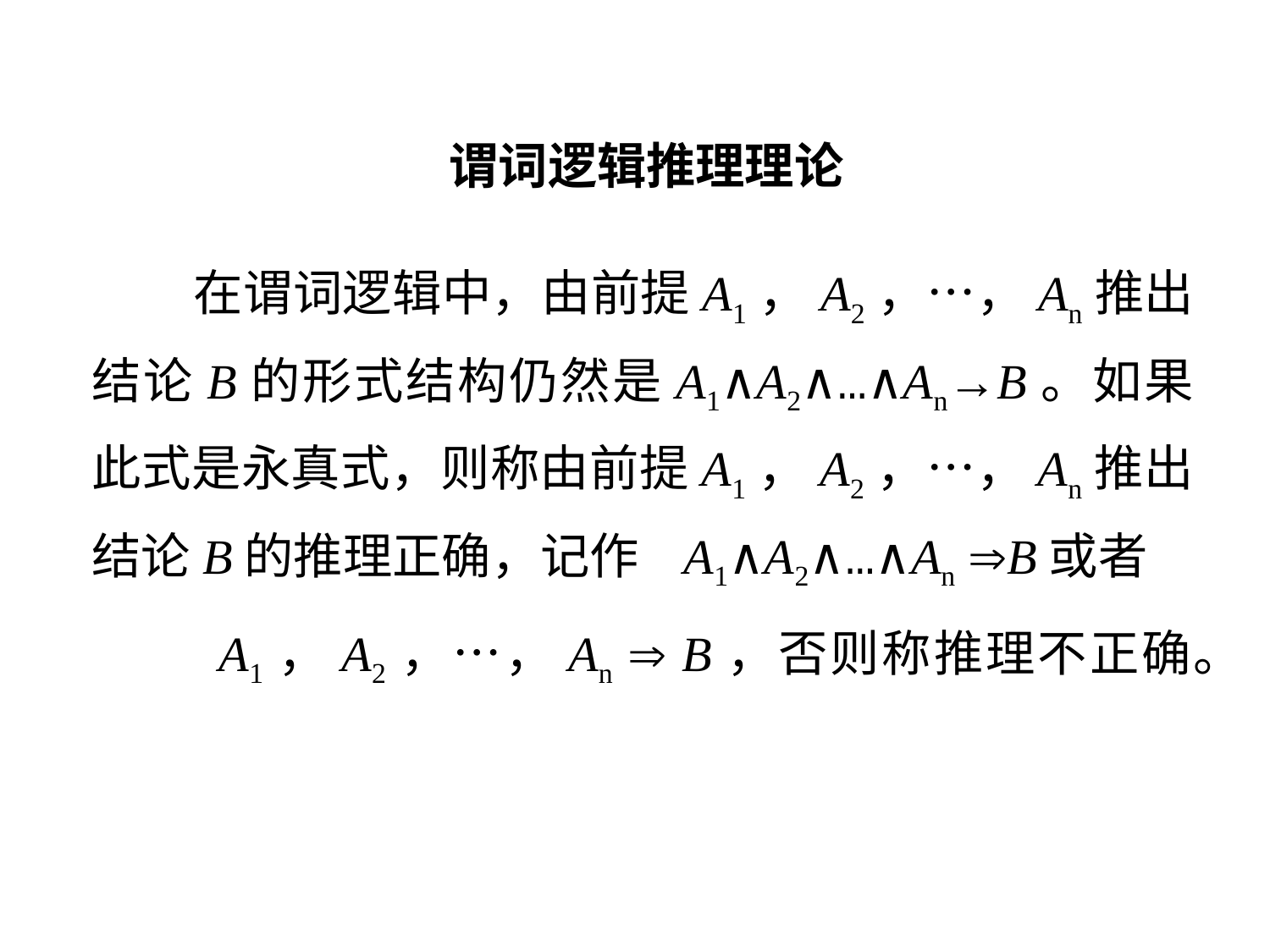

# 谓词逻辑推理理论
            在谓词逻辑中，由前提A1，A2，…，An推出结论B的形式结构仍然是A1∧A2∧…∧An→B。如果此式是永真式，则称由前提A1，A2，…，An推出结论B的推理正确，记作   A1∧A2∧…∧An ⇒B或者
		A1，A2，…，An ⇒ B，否则称推理不正确。